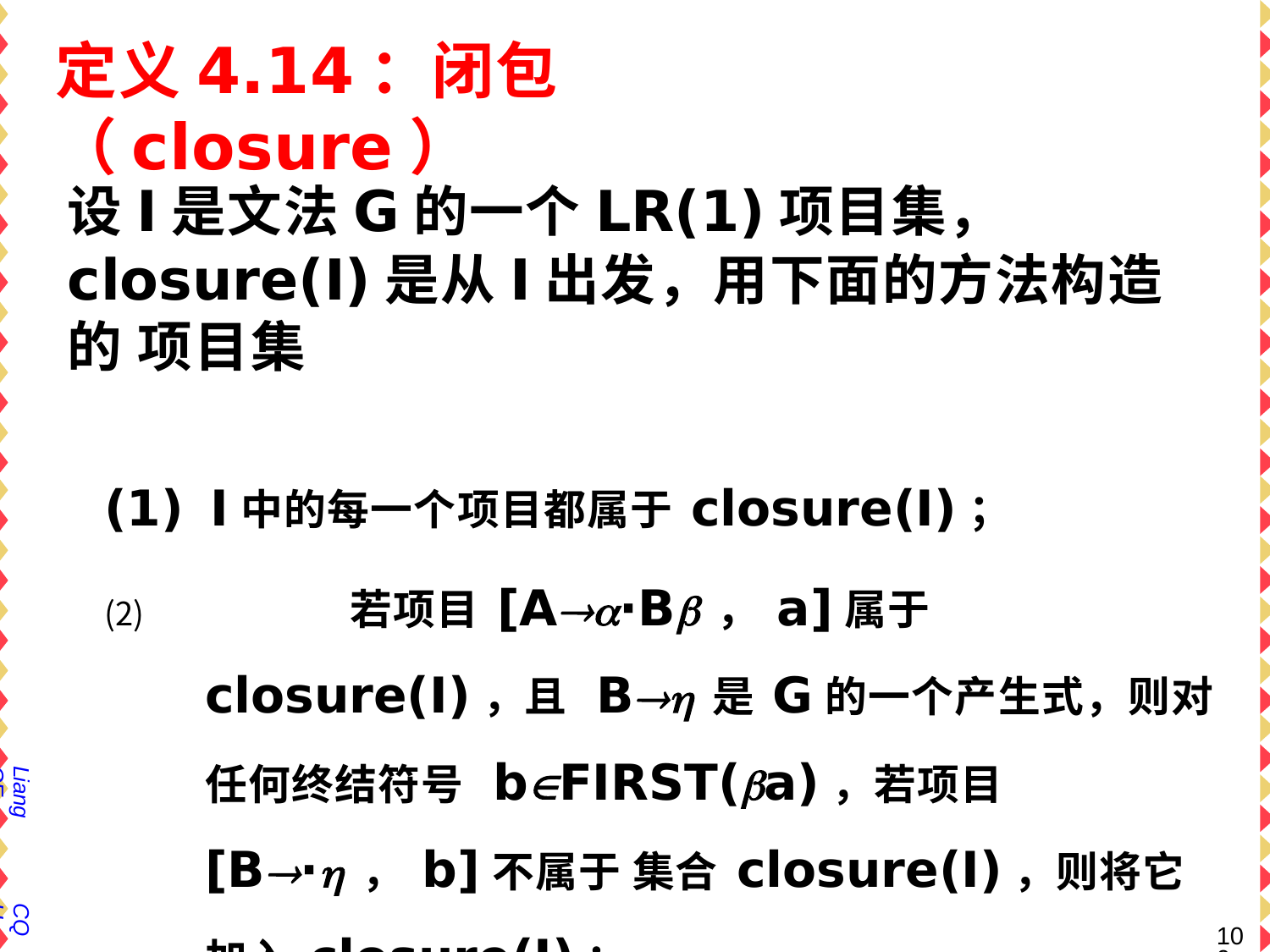

# 定义4.14：闭包（closure）
设I是文法G的一个LR(1)项目集，  closure(I)是从I出发，用下面的方法构造的 项目集

I中的每一个项目都属于closure(I)；
	若项目[A→α·Bβ，a]属于closure(I)，且 B→η是G的一个产生式，则对任何终结符号 b∈FIRST(βa)，若项目[B→·η，b]不属于 集合closure(I)，则将它加入closure(I)；
	重复规则(2)，直到closure(I)不再增大为 止。
Liang GE
CQU
100